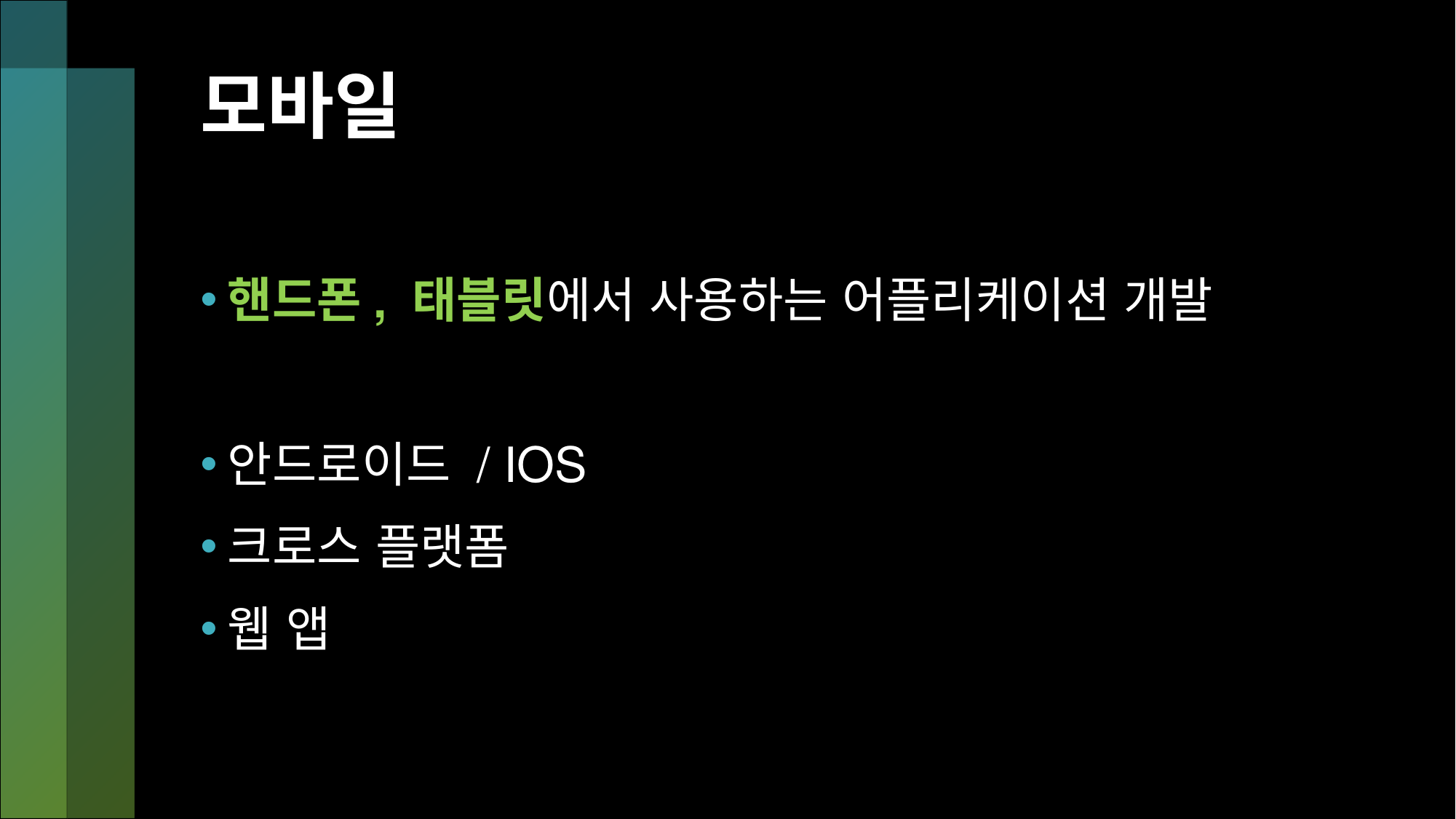

# 모바일
핸드폰, 태블릿에서 사용하는 어플리케이션 개발

안드로이드 / IOS
크로스 플랫폼
웹 앱